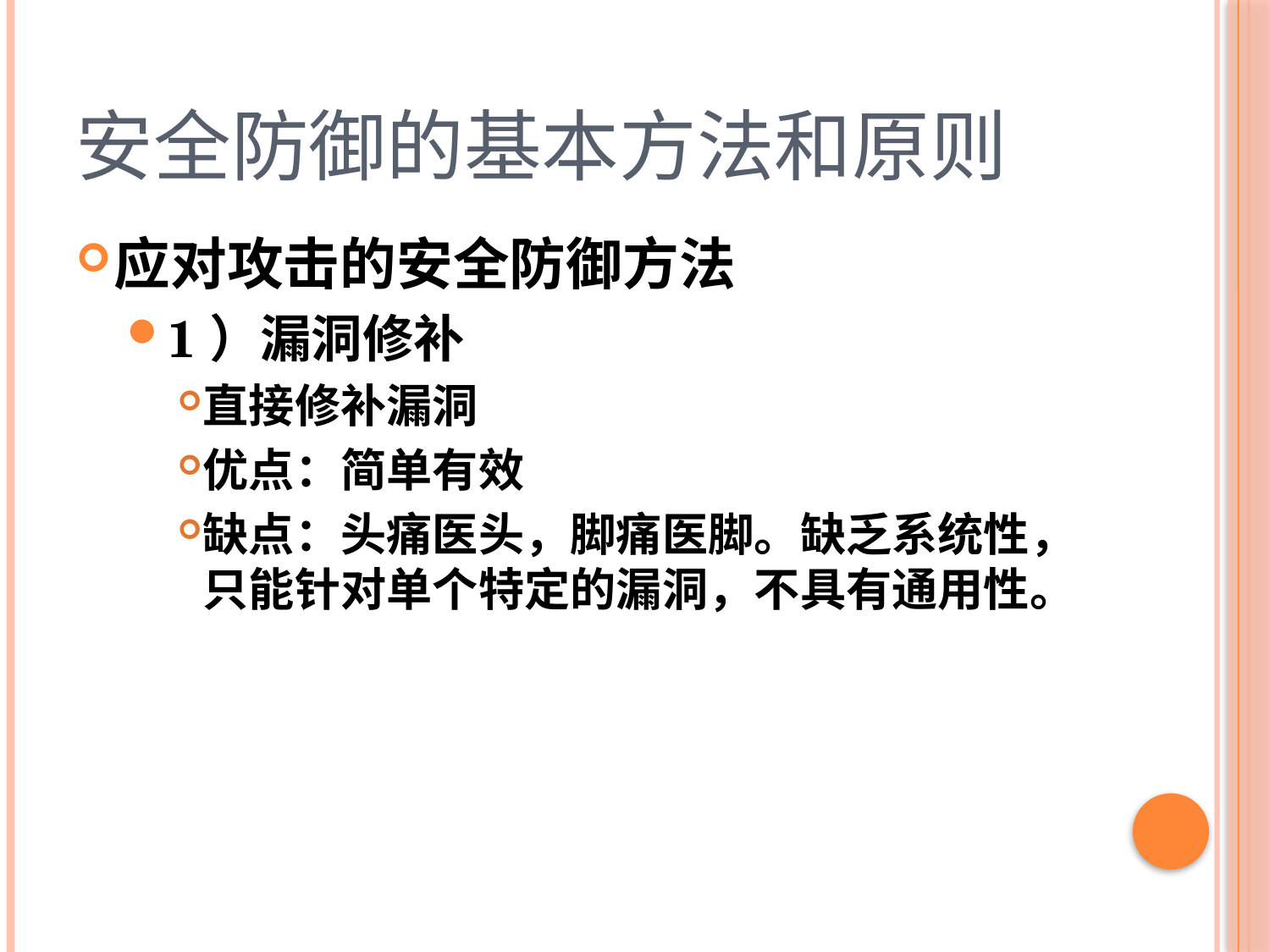

# 安全防御的基本方法和原则
应对攻击的安全防御方法
1）漏洞修补
直接修补漏洞
优点：简单有效
缺点：头痛医头，脚痛医脚。缺乏系统性，只能针对单个特定的漏洞，不具有通用性。